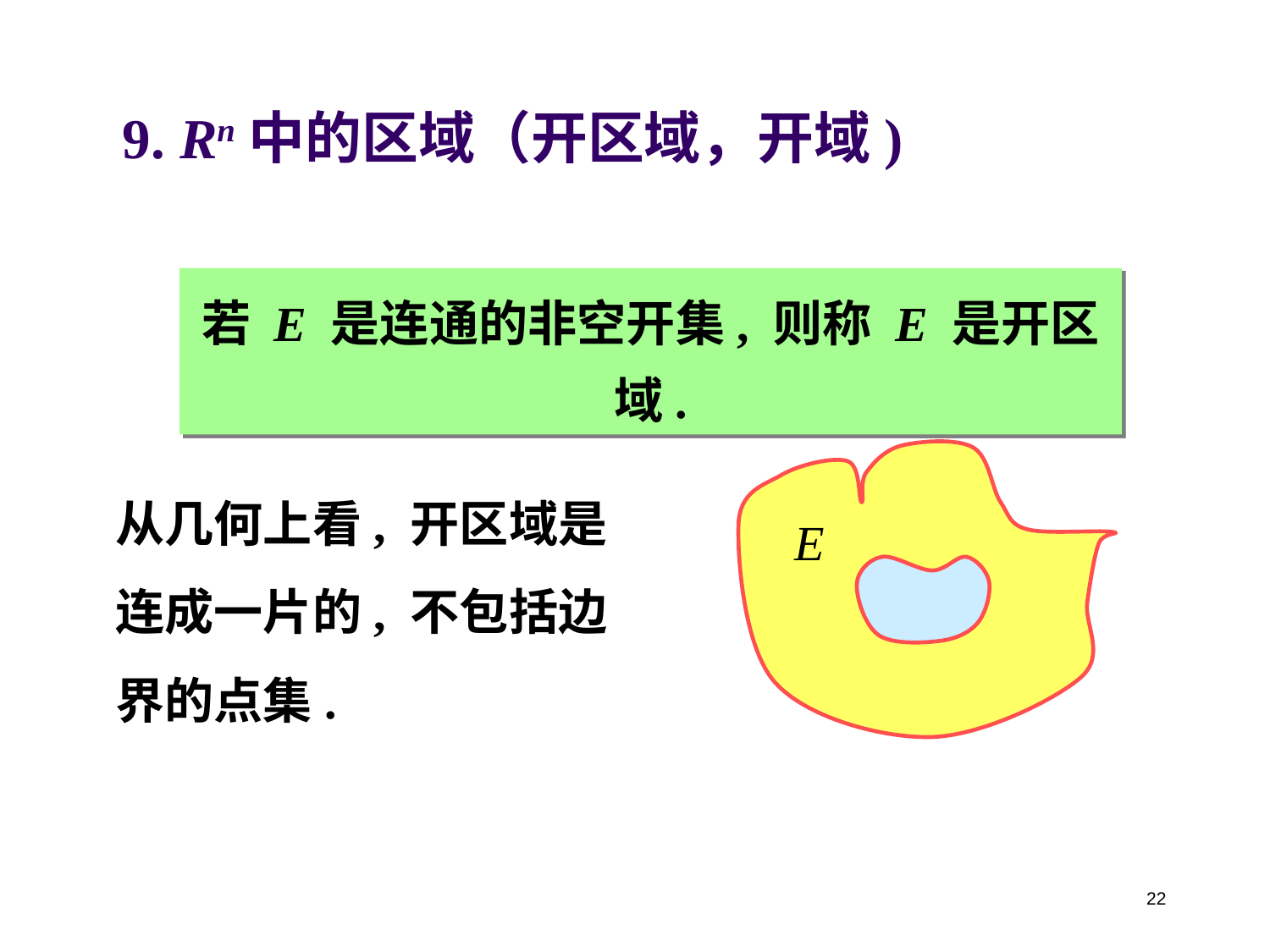

9. Rn中的区域（开区域，开域)
若 E 是连通的非空开集, 则称 E 是开区域.

 E

从几何上看, 开区域是连成一片的, 不包括边界的点集.
22